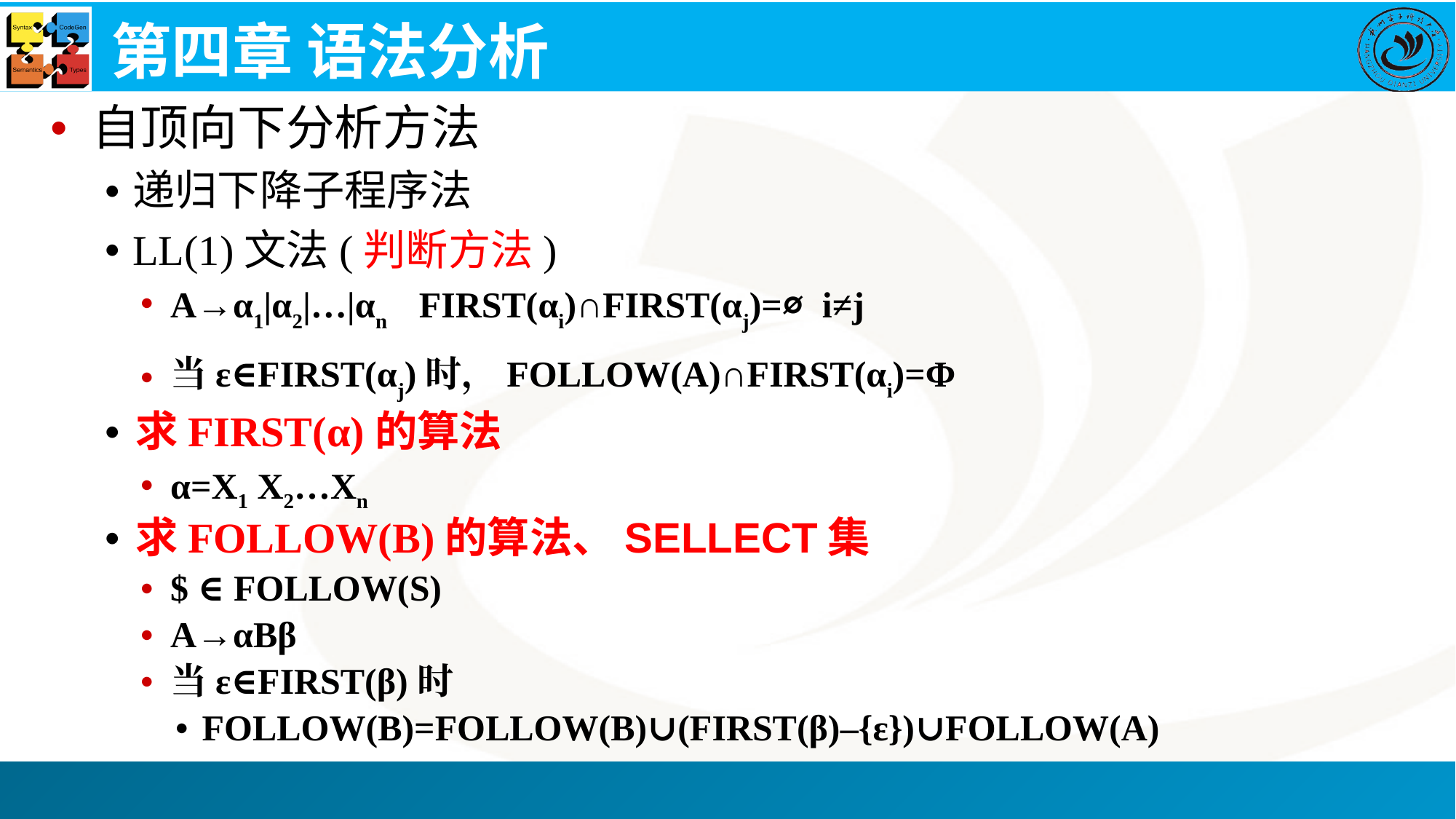

# 第四章 语法分析
自顶向下分析方法
递归下降子程序法
LL(1)文法(判断方法)
A→α1|α2|…|αn      FIRST(αi)∩FIRST(αj)=∅  i≠j
当ε∈FIRST(αj)时，FOLLOW(A)∩FIRST(αi)=Φ
求FIRST(α)的算法
α=X1 X2…Xn
求FOLLOW(B)的算法、SELLECT集
$ ∈ FOLLOW(S)
A→αBβ
当ε∈FIRST(β)时
FOLLOW(B)=FOLLOW(B)∪(FIRST(β)–{ε})∪FOLLOW(A)
17